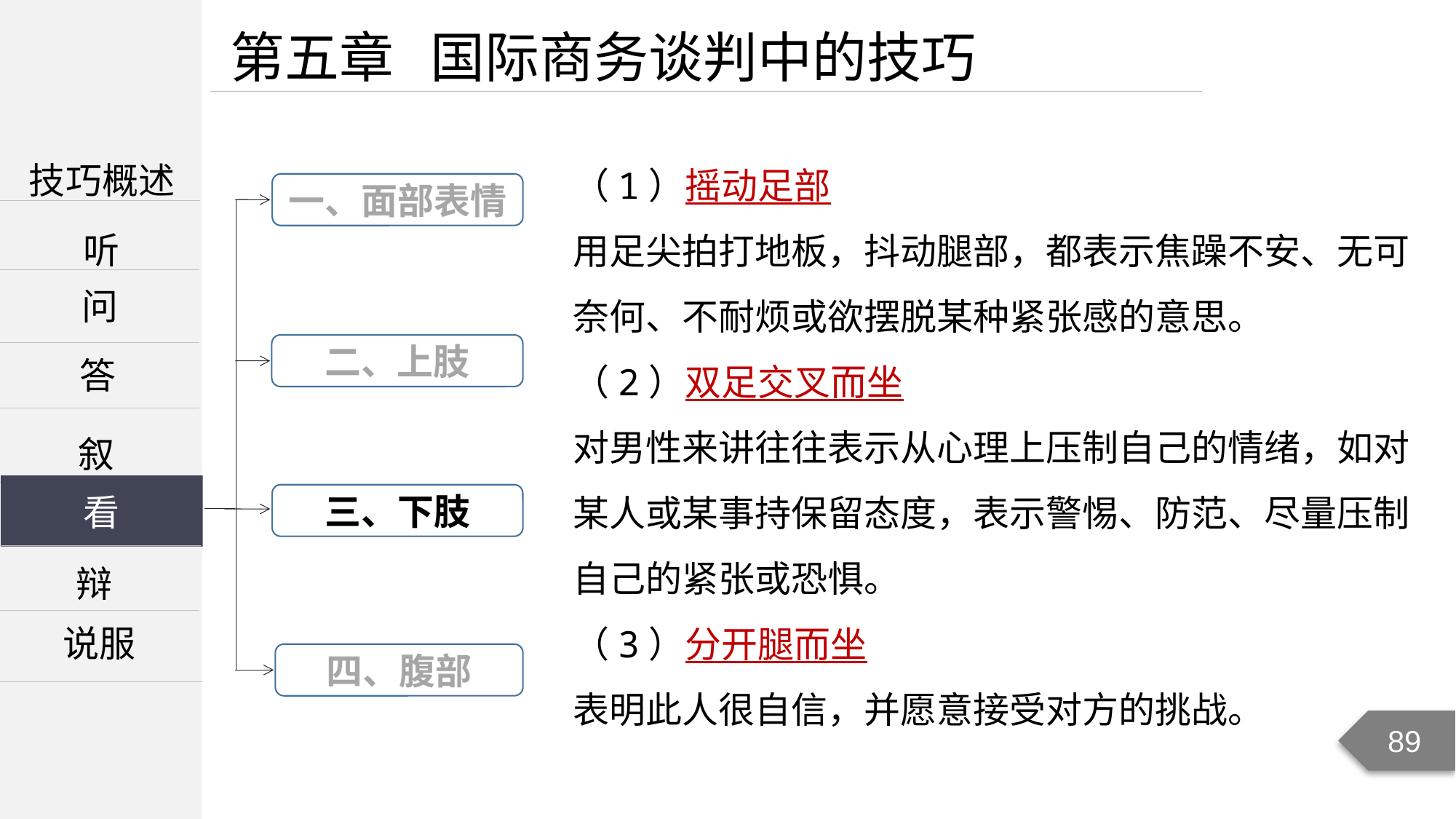

第五章   国际商务谈判中的技巧
技巧概述
（1）摇动足部
用足尖拍打地板，抖动腿部，都表示焦躁不安、无可奈何、不耐烦或欲摆脱某种紧张感的意思。
（2）双足交叉而坐
对男性来讲往往表示从心理上压制自己的情绪，如对某人或某事持保留态度，表示警惕、防范、尽量压制自己的紧张或恐惧。
（3）分开腿而坐
表明此人很自信，并愿意接受对方的挑战。
一、面部表情

听
问
二、上肢
答
叙
看
看
三、下肢
辩
说服
四、腹部
89